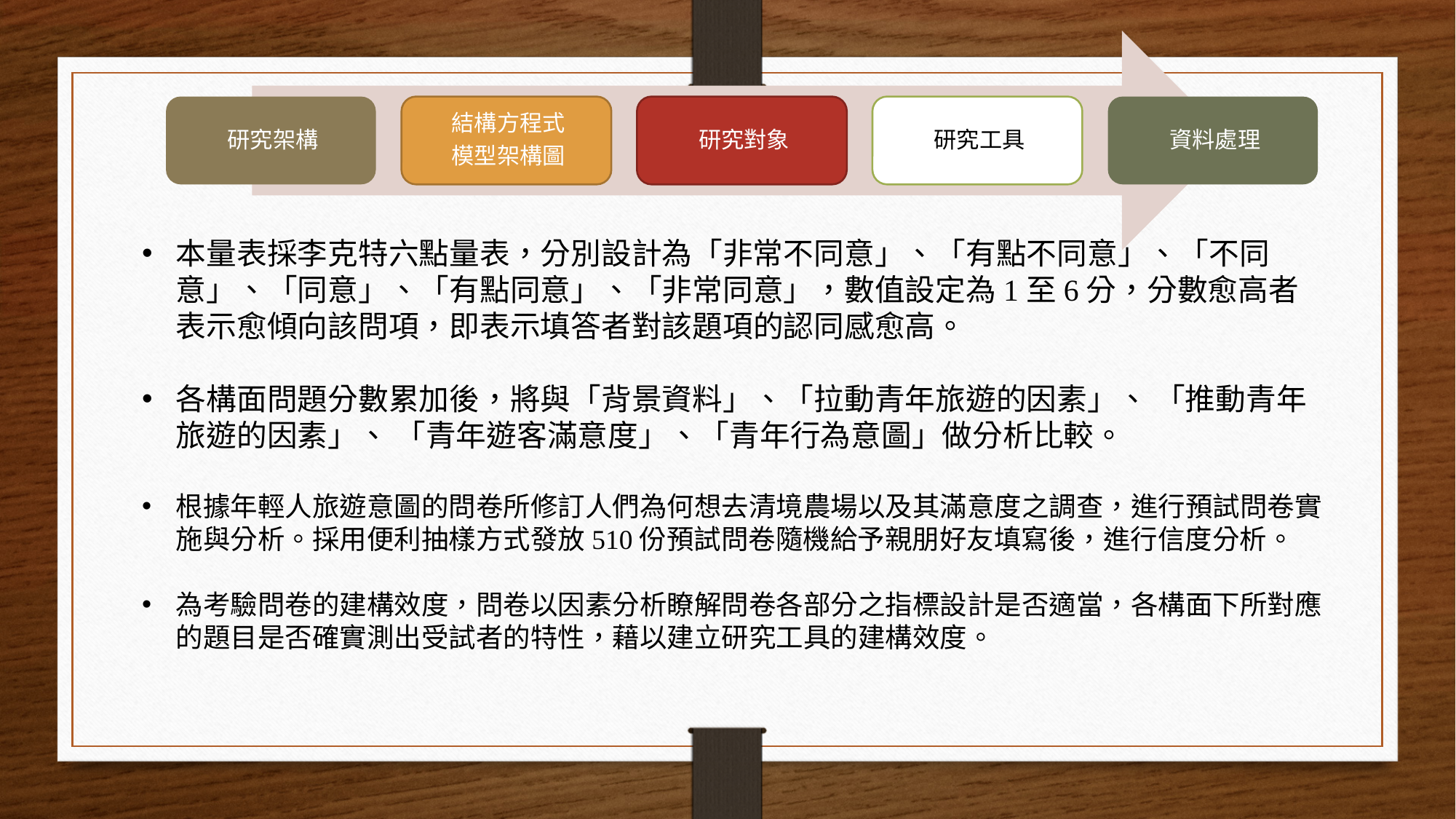

研究架構
結構方程式
模型架構圖
研究對象
研究工具
資料處理
本量表採李克特六點量表，分別設計為「非常不同意」、「有點不同意」、「不同意」、「同意」、「有點同意」、「非常同意」，數值設定為1至6分，分數愈高者表示愈傾向該問項，即表示填答者對該題項的認同感愈高。

各構面問題分數累加後，將與「背景資料」、「拉動青年旅遊的因素」、 「推動青年旅遊的因素」、 「青年遊客滿意度」、「青年行為意圖」做分析比較。

根據年輕人旅遊意圖的問卷所修訂人們為何想去清境農場以及其滿意度之調查，進行預試問卷實施與分析。採用便利抽樣方式發放510份預試問卷隨機給予親朋好友填寫後，進行信度分析。

為考驗問卷的建構效度，問卷以因素分析瞭解問卷各部分之指標設計是否適當，各構面下所對應的題目是否確實測出受試者的特性，藉以建立研究工具的建構效度。